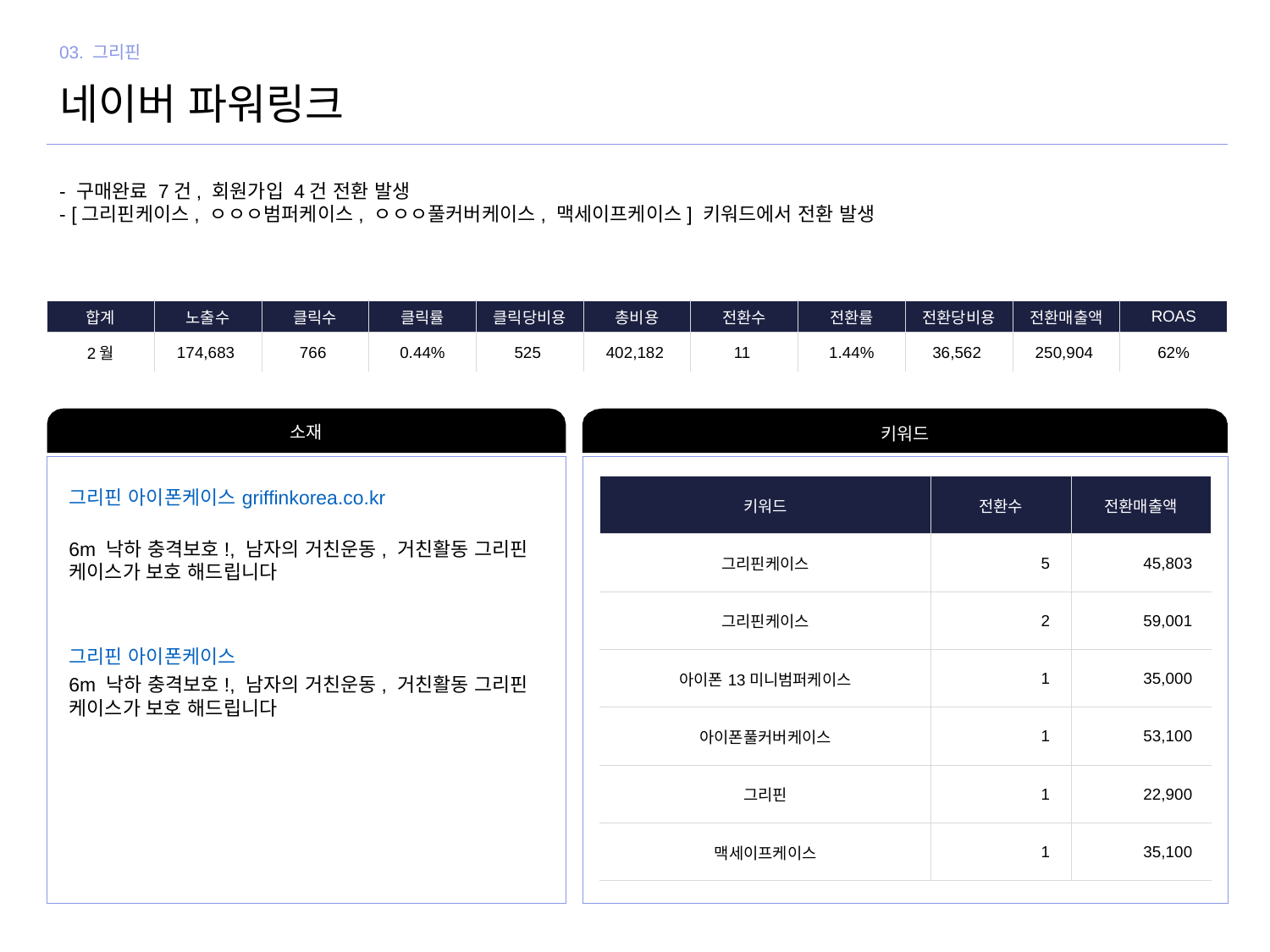

03. 그리핀
네이버 파워링크

- 구매완료 7건, 회원가입 4건 전환 발생
- [그리핀케이스, ㅇㅇㅇ범퍼케이스, ㅇㅇㅇ풀커버케이스, 맥세이프케이스] 키워드에서 전환 발생
| 합계 | 노출수 | 클릭수 | 클릭률 | 클릭당비용 | 총비용 | 전환수 | 전환률 | 전환당비용 | 전환매출액 | ROAS |
| --- | --- | --- | --- | --- | --- | --- | --- | --- | --- | --- |
| 2월 | 174,683 | 766 | 0.44% | 525 | 402,182 | 11 | 1.44% | 36,562 | 250,904 | 62% |

소재
키워드

| 키워드 | 전환수 | 전환매출액 |
| --- | --- | --- |
| 그리핀케이스 | 5 | 45,803 |
| 그리핀케이스 | 2 | 59,001 |
| 아이폰13미니범퍼케이스 | 1 | 35,000 |
| 아이폰풀커버케이스 | 1 | 53,100 |
| 그리핀 | 1 | 22,900 |
| 맥세이프케이스 | 1 | 35,100 |
그리핀 아이폰케이스 griffinkorea.co.kr

6m 낙하 충격보호!, 남자의 거친운동, 거친활동 그리핀 케이스가 보호 해드립니다
그리핀 아이폰케이스
6m 낙하 충격보호!, 남자의 거친운동, 거친활동 그리핀 케이스가 보호 해드립니다